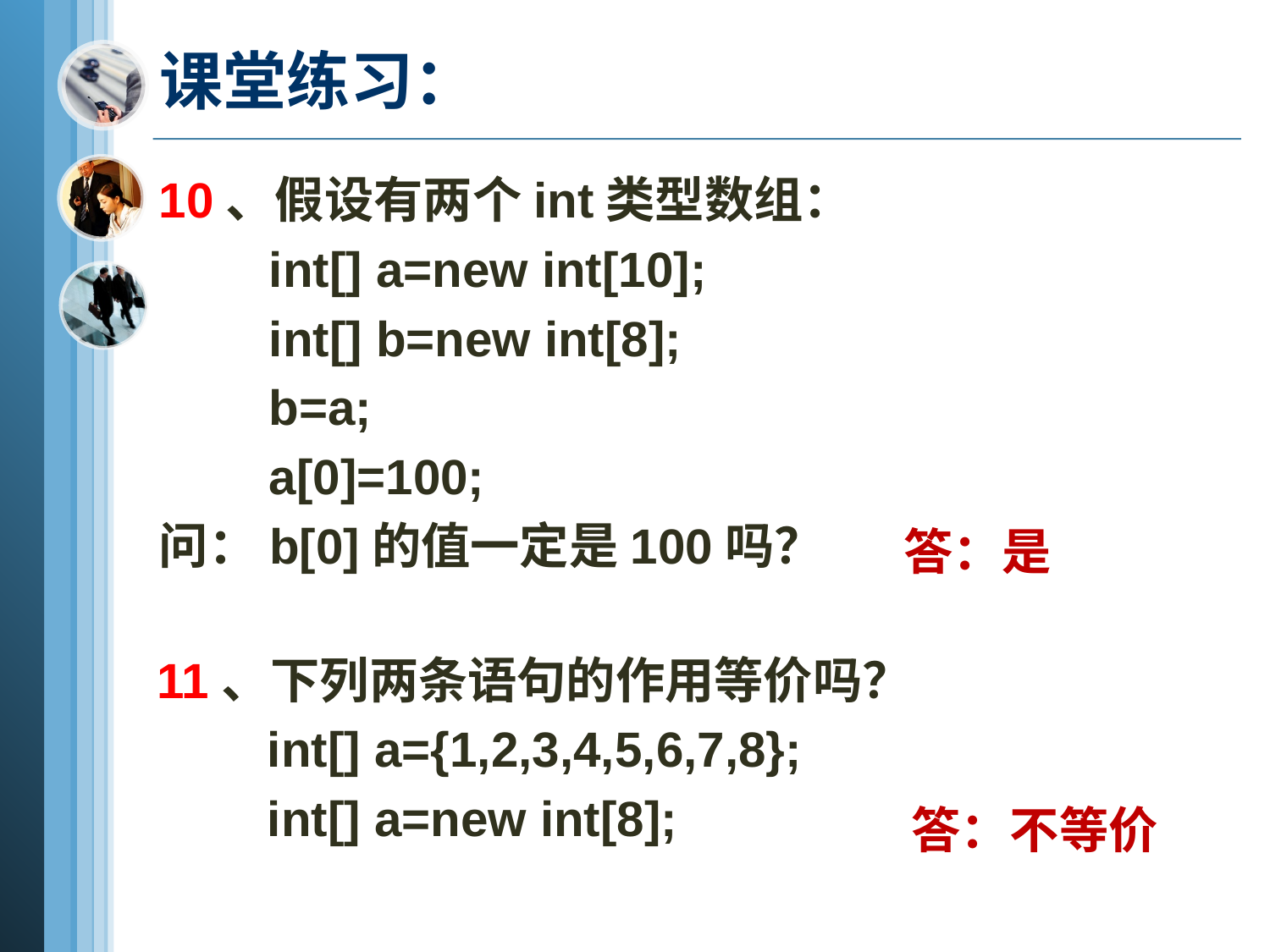

# 课堂练习：
10、假设有两个int类型数组：
        int[] a=new int[10];
        int[] b=new int[8];
        b=a;
        a[0]=100;
问：b[0]的值一定是100吗？

答：是
11、下列两条语句的作用等价吗？
        int[] a={1,2,3,4,5,6,7,8};
        int[] a=new int[8];

答：不等价